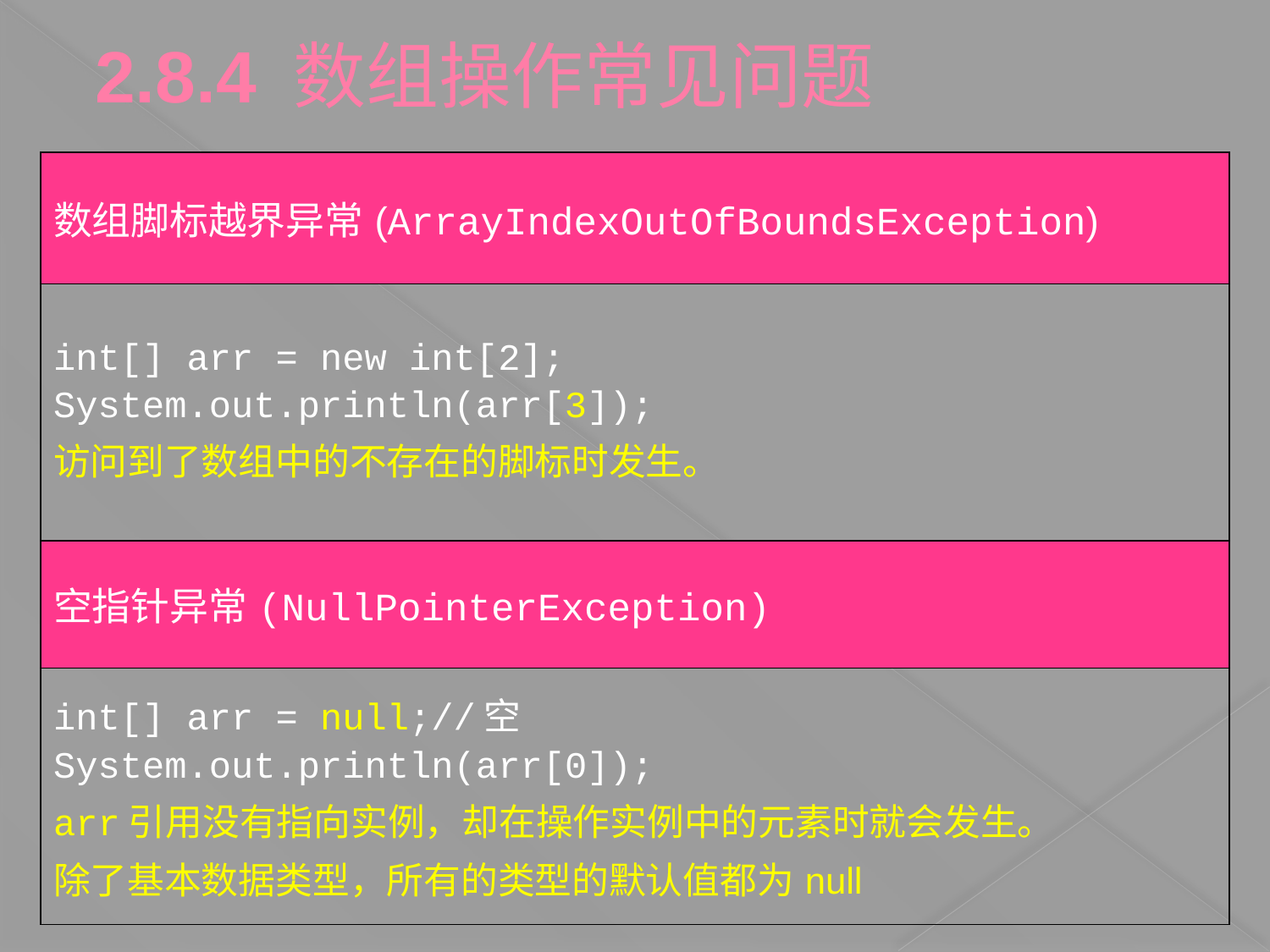

2.8.4 数组操作常见问题
| 数组脚标越界异常(ArrayIndexOutOfBoundsException) |
| --- |
| int[] arr = new int[2]; System.out.println(arr[3]); 访问到了数组中的不存在的脚标时发生。 |
| 空指针异常(NullPointerException) |
| int[] arr = null;//空 System.out.println(arr[0]); arr引用没有指向实例，却在操作实例中的元素时就会发生。 除了基本数据类型，所有的类型的默认值都为null |